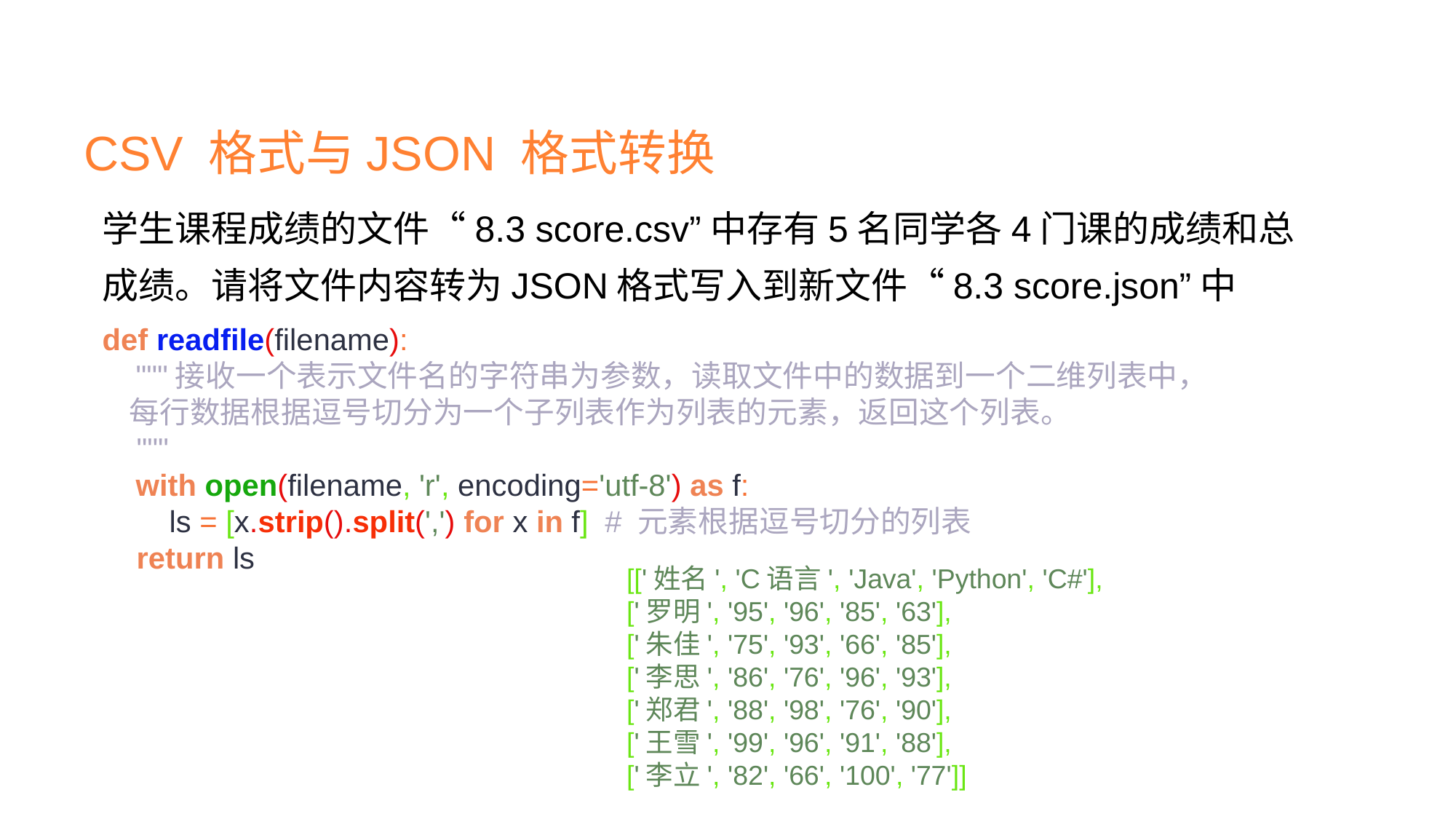

CSV 格式与JSON 格式转换
学生课程成绩的文件“8.3 score.csv”中存有5名同学各4门课的成绩和总成绩。请将文件内容转为JSON格式写入到新文件“8.3 score.json”中
def readfile(filename):
    """接收一个表示文件名的字符串为参数，读取文件中的数据到一个二维列表中，
    每行数据根据逗号切分为一个子列表作为列表的元素，返回这个列表。
    """
    with open(filename, 'r', encoding='utf-8') as f:
        ls = [x.strip().split(',') for x in f]  # 元素根据逗号切分的列表
    return ls
[['姓名', 'C语言', 'Java', 'Python', 'C#'],
['罗明', '95', '96', '85', '63'],
['朱佳', '75', '93', '66', '85'],
['李思', '86', '76', '96', '93'],
['郑君', '88', '98', '76', '90'],
['王雪', '99', '96', '91', '88'],
['李立', '82', '66', '100', '77']]